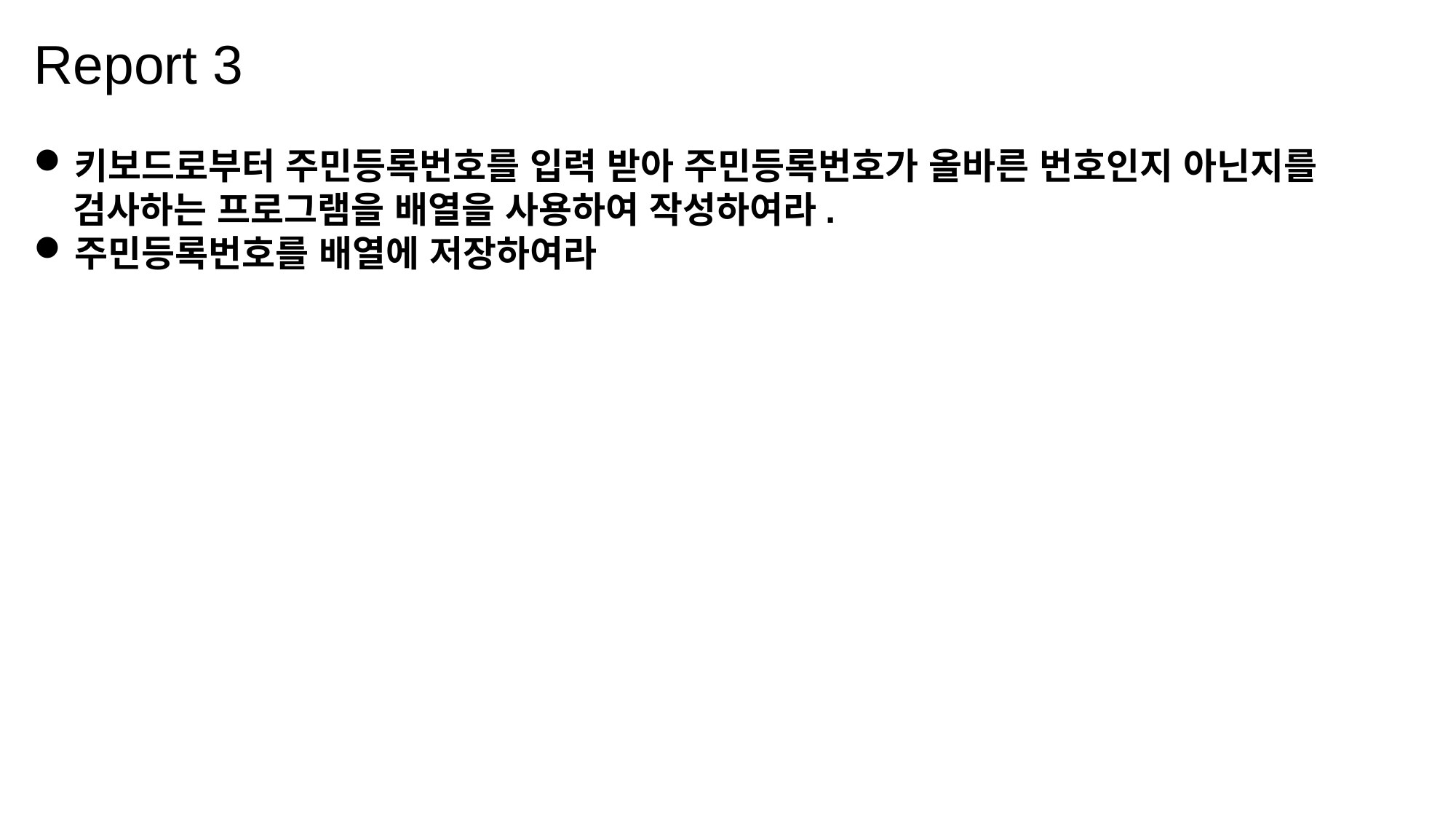

Report 3
키보드로부터 주민등록번호를 입력 받아 주민등록번호가 올바른 번호인지 아닌지를
   검사하는 프로그램을 배열을 사용하여 작성하여라.
주민등록번호를 배열에 저장하여라